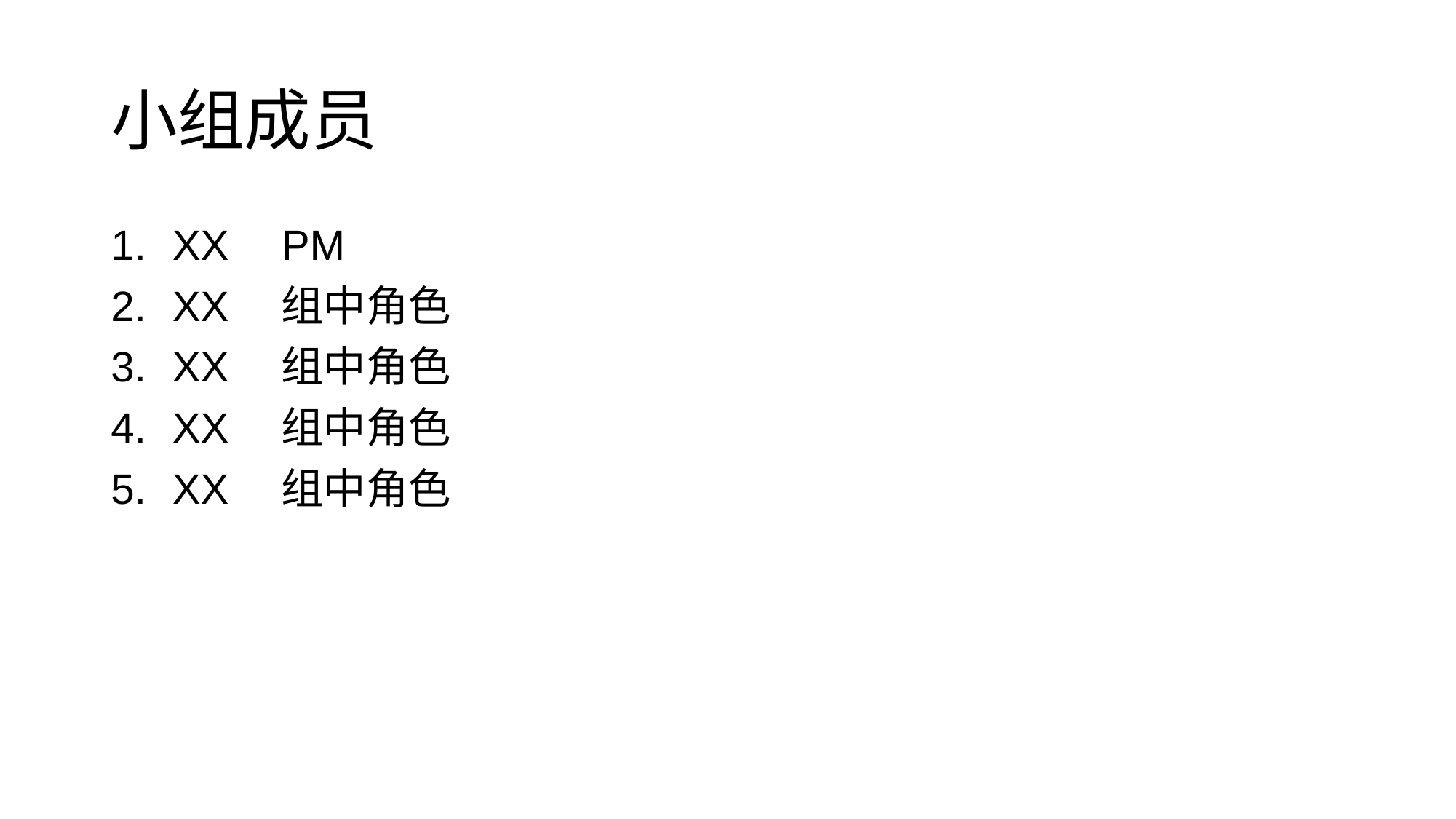

# 小组成员
XX 	PM
XX	组中角色
XX	组中角色
XX	组中角色
XX	组中角色